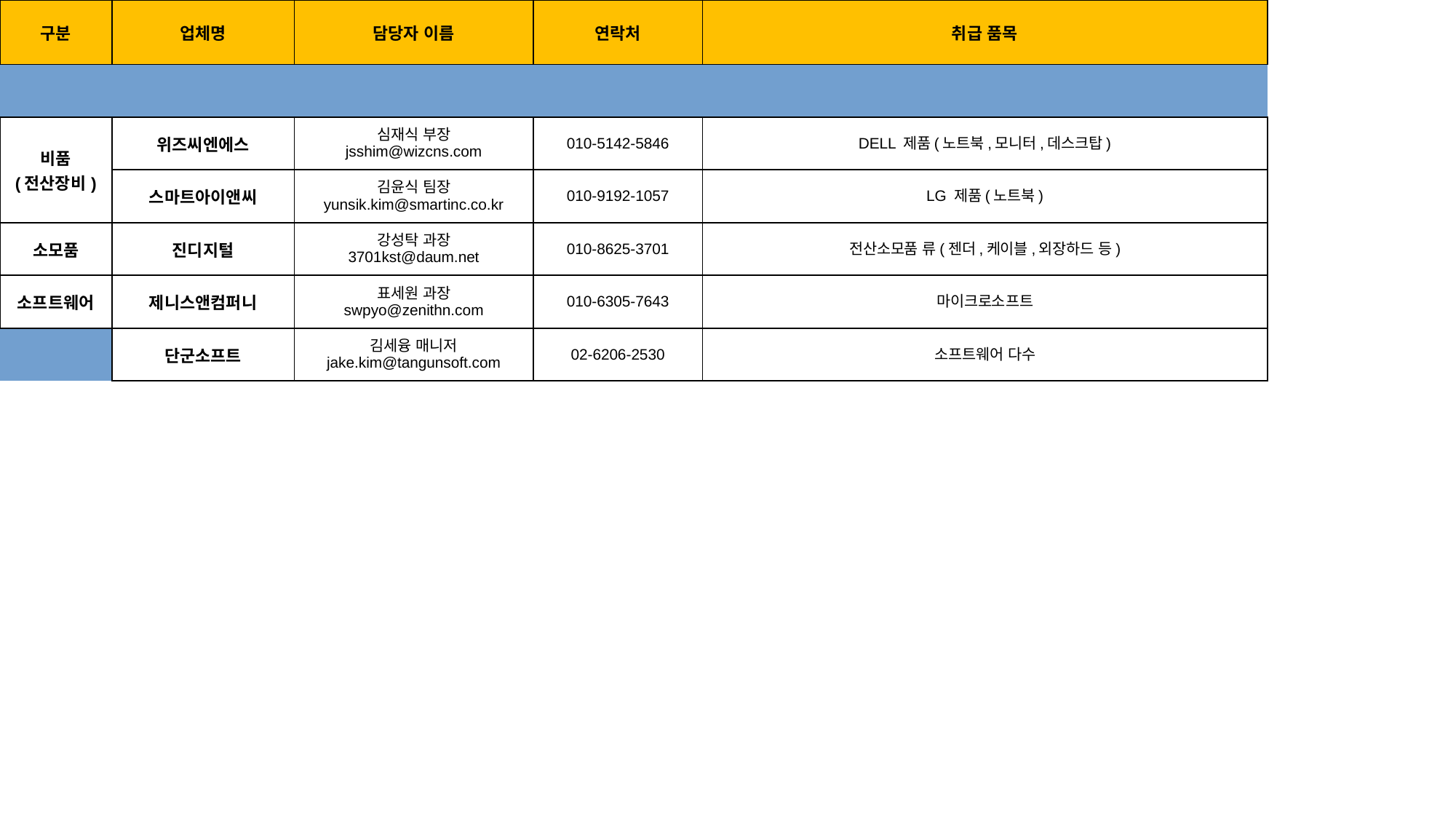

□ 담당자 안내
| 구분 | 업체명 | 담당자 이름 | 연락처 | 취급 품목 |
| --- | --- | --- | --- | --- |
|  |  |  |  |  |
| 비품 (전산장비) | 위즈씨엔에스 | 심재식 부장 jsshim@wizcns.com | 010-5142-5846 | DELL 제품(노트북,모니터,데스크탑) |
|  | 스마트아이앤씨 | 김윤식 팀장 yunsik.kim@smartinc.co.kr | 010-9192-1057 | LG 제품(노트북) |
| 소모품 | 진디지털 | 강성탁 과장 3701kst@daum.net | 010-8625-3701 | 전산소모품 류(젠더,케이블,외장하드 등) |
| 소프트웨어 | 제니스앤컴퍼니 | 표세원 과장 swpyo@zenithn.com | 010-6305-7643 | 마이크로소프트 |
|  | 단군소프트 | 김세융 매니저 jake.kim@tangunsoft.com | 02-6206-2530 | 소프트웨어 다수 |
|  | 해솔데이타 | 김현성 과장 hskim@haesoldata.co.kr | 010-5508-3727 | 한글오피스 |